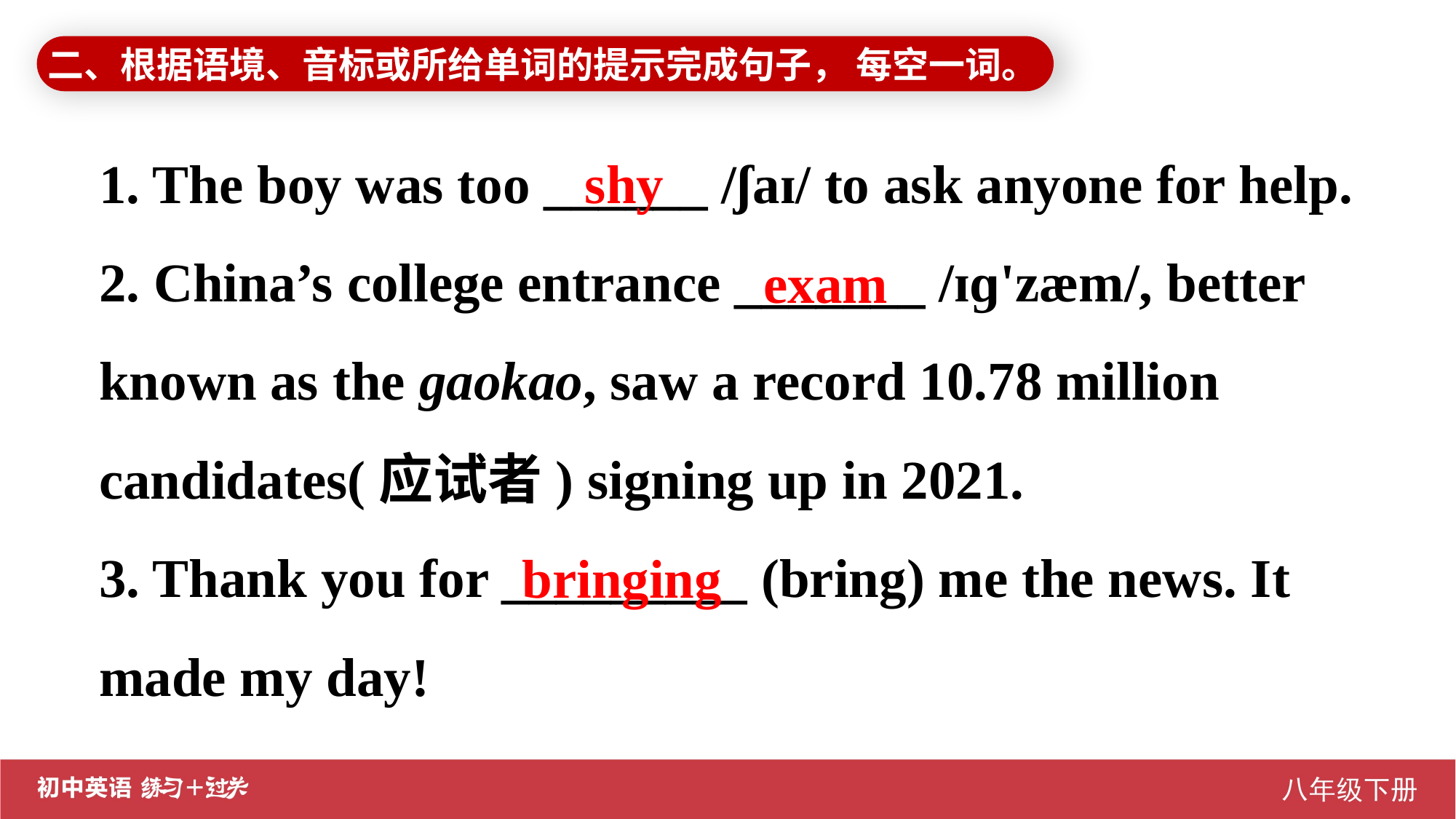

二、根据语境、音标或所给单词的提示完成句子， 每空一词。
1. The boy was too ______ /ʃaɪ/ to ask anyone for help.
2. China’s college entrance _______ /ɪɡ'zæm/, better known as the gaokao, saw a record 10.78 million candidates(应试者) signing up in 2021.
3. Thank you for _________ (bring) me the news. It made my day!
shy
 exam
 bringing